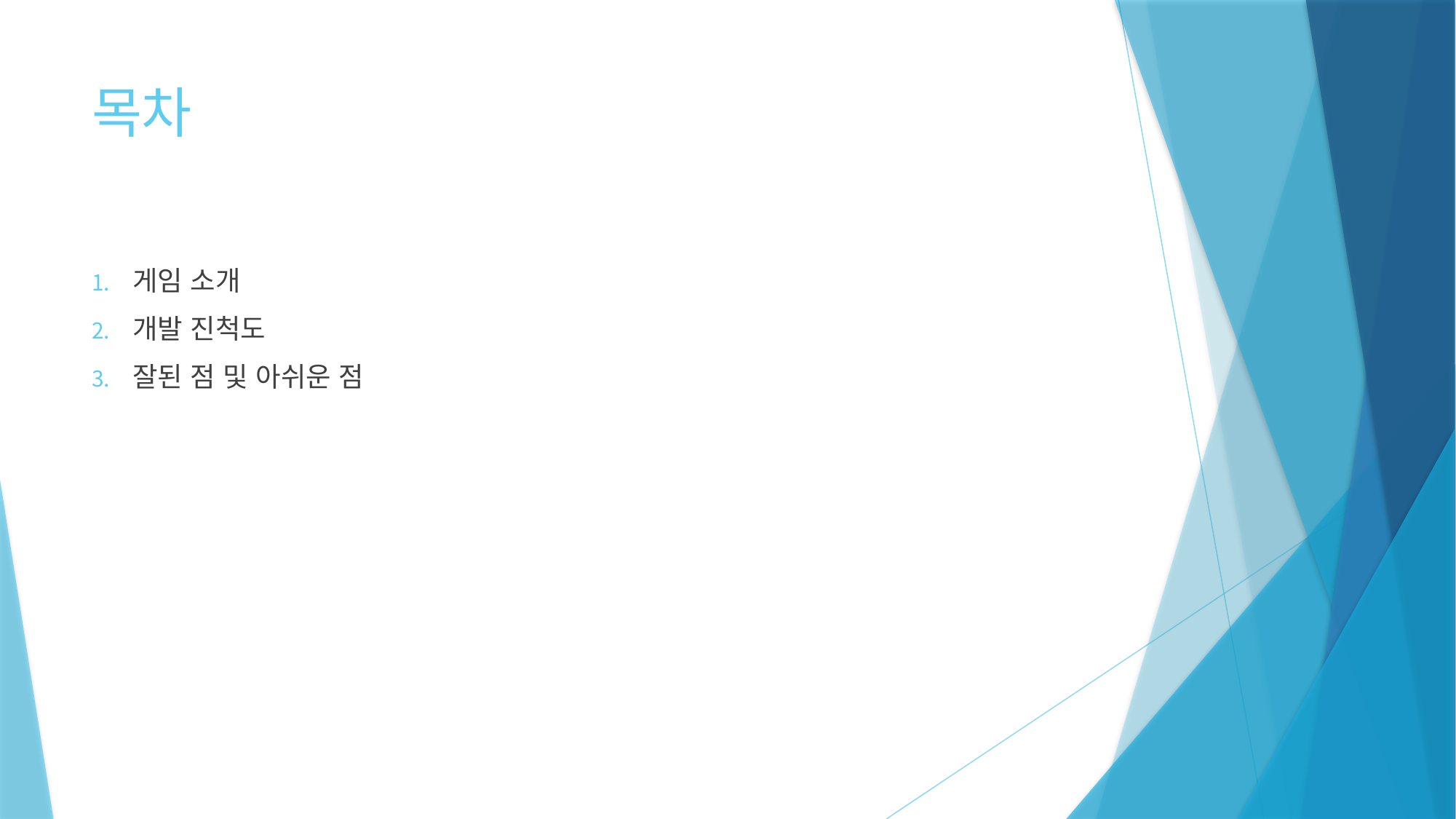

# 목차
게임 소개
개발 진척도
잘된 점 및 아쉬운 점